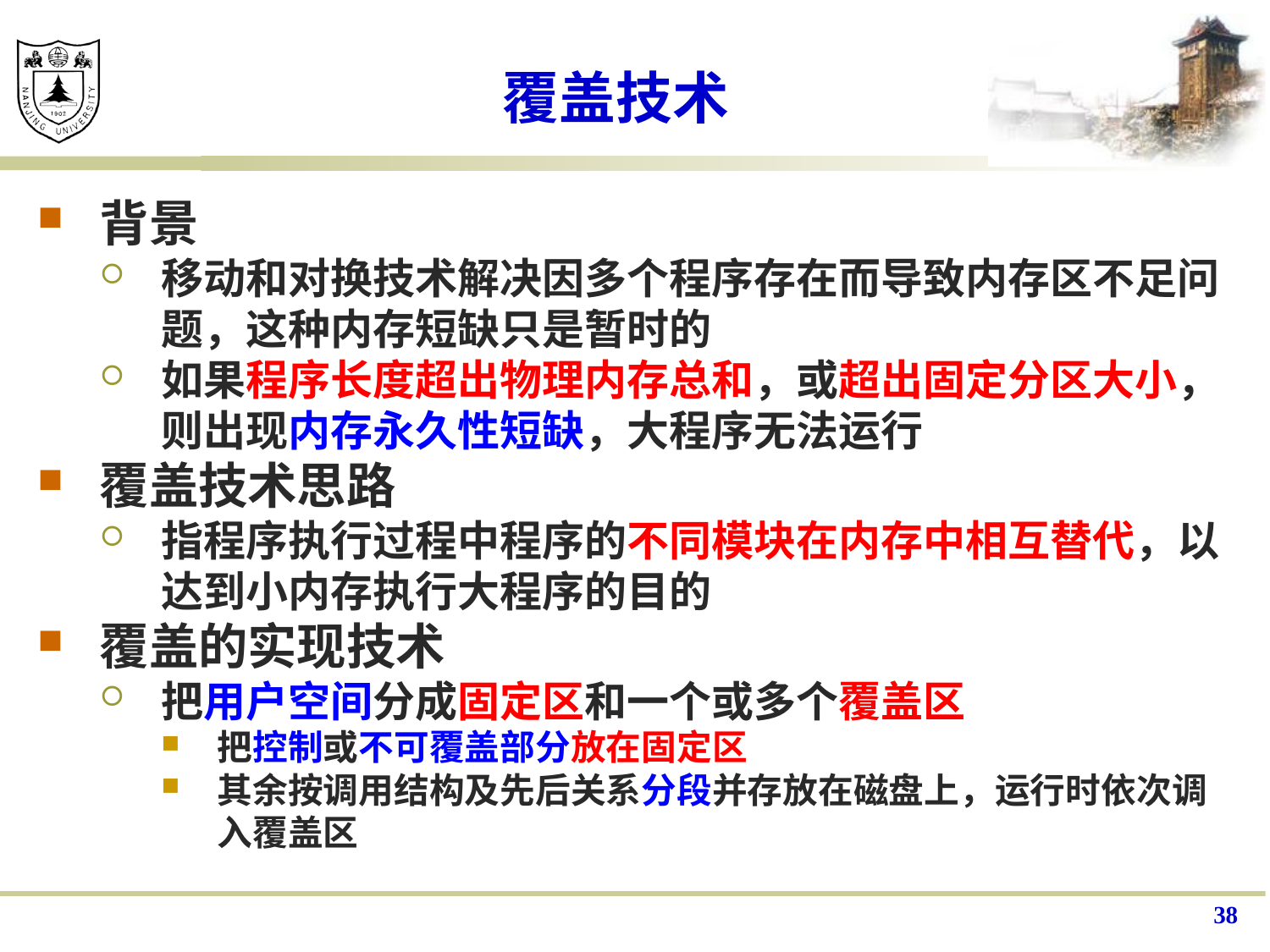

# 覆盖技术
背景
移动和对换技术解决因多个程序存在而导致内存区不足问题，这种内存短缺只是暂时的
如果程序长度超出物理内存总和，或超出固定分区大小，则出现内存永久性短缺，大程序无法运行
覆盖技术思路
指程序执行过程中程序的不同模块在内存中相互替代，以达到小内存执行大程序的目的
覆盖的实现技术
把用户空间分成固定区和一个或多个覆盖区
把控制或不可覆盖部分放在固定区
其余按调用结构及先后关系分段并存放在磁盘上，运行时依次调入覆盖区
38